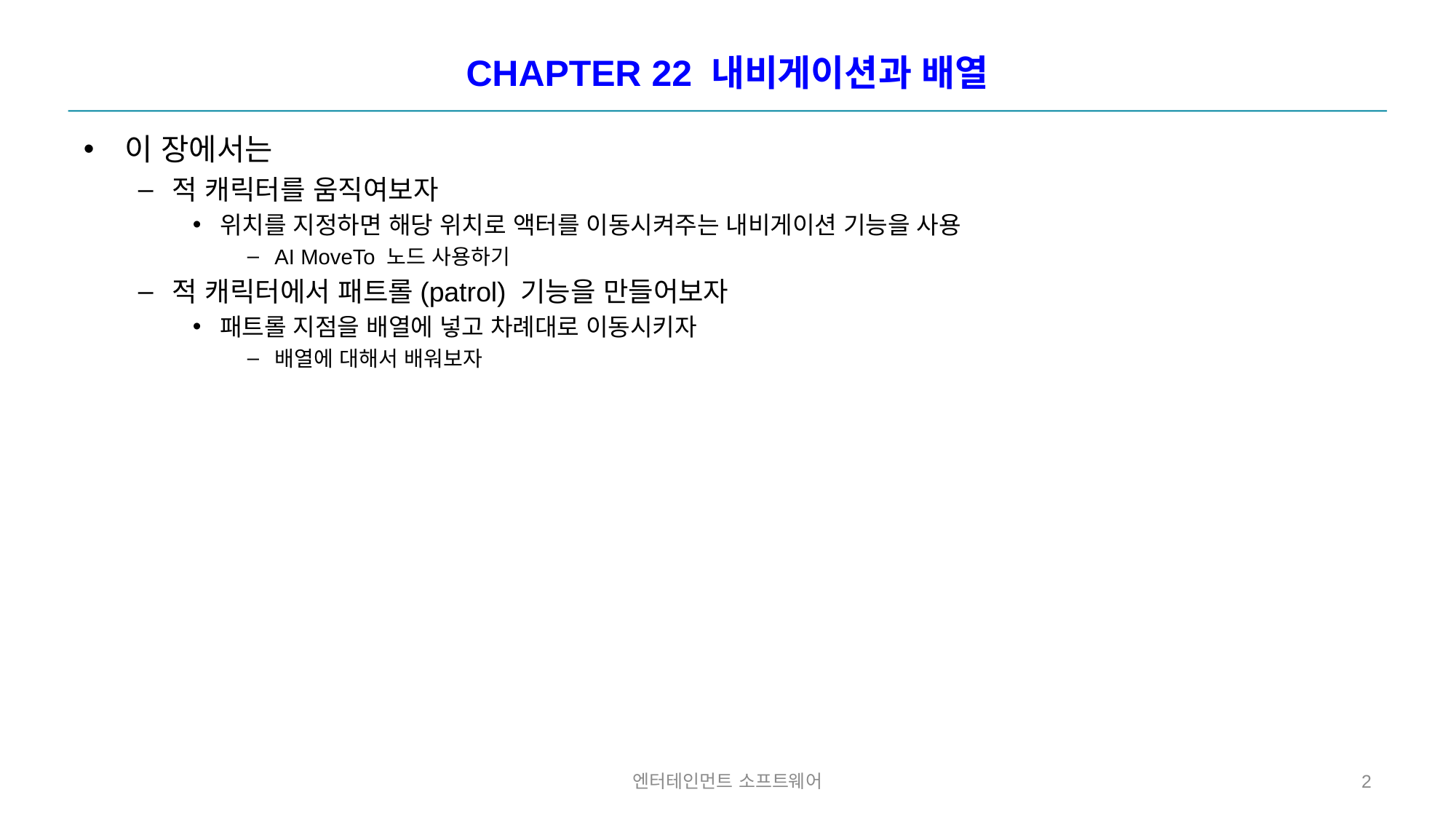

# CHAPTER 22 내비게이션과 배열
이 장에서는
적 캐릭터를 움직여보자
위치를 지정하면 해당 위치로 액터를 이동시켜주는 내비게이션 기능을 사용
AI MoveTo 노드 사용하기
적 캐릭터에서 패트롤(patrol) 기능을 만들어보자
패트롤 지점을 배열에 넣고 차례대로 이동시키자
배열에 대해서 배워보자

엔터테인먼트 소프트웨어
2